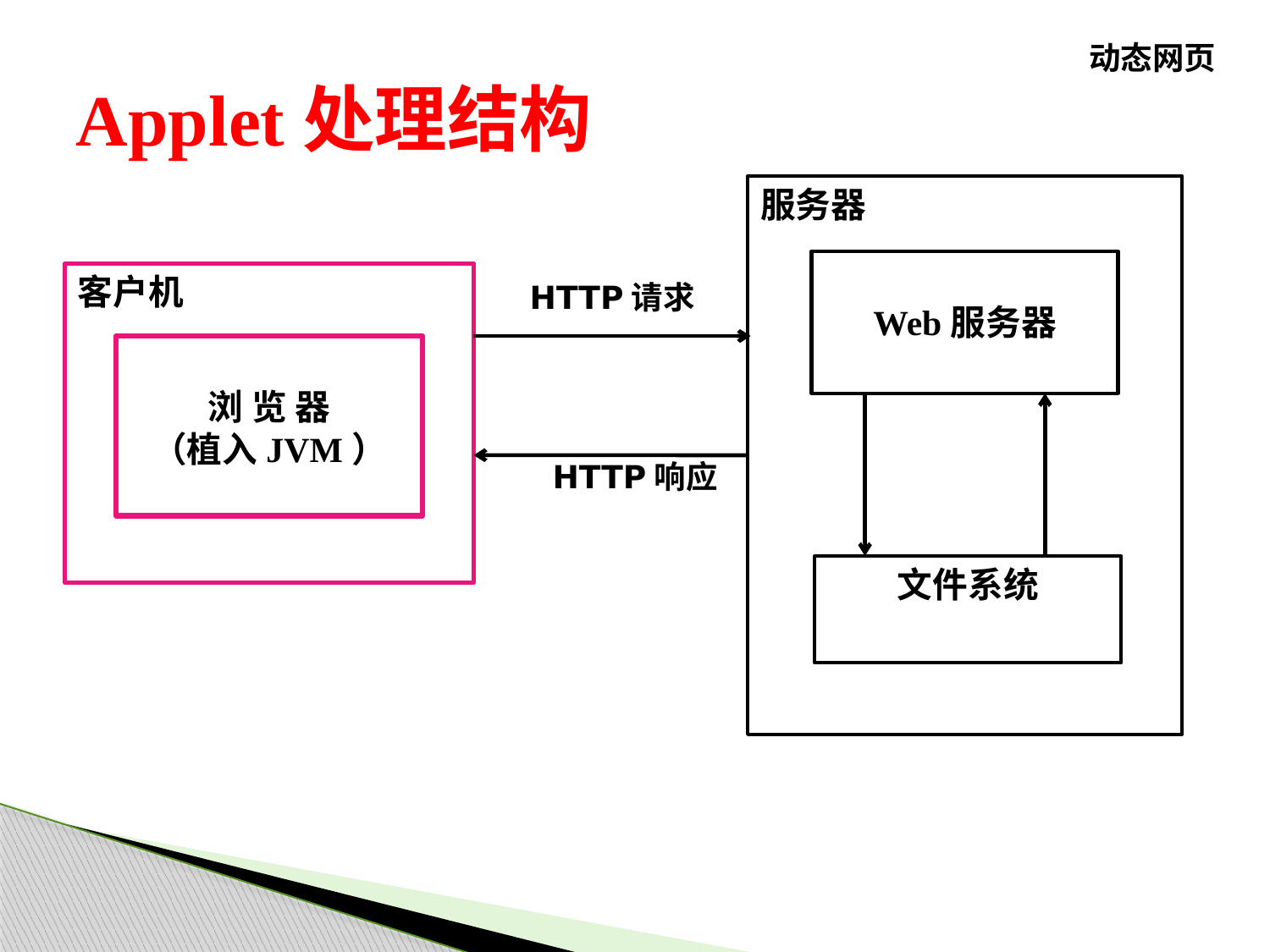

动态网页
# Applet处理结构
服务器

Web服务器
客户机
HTTP请求

浏 览 器
（植入JVM）

HTTP响应
文件系统